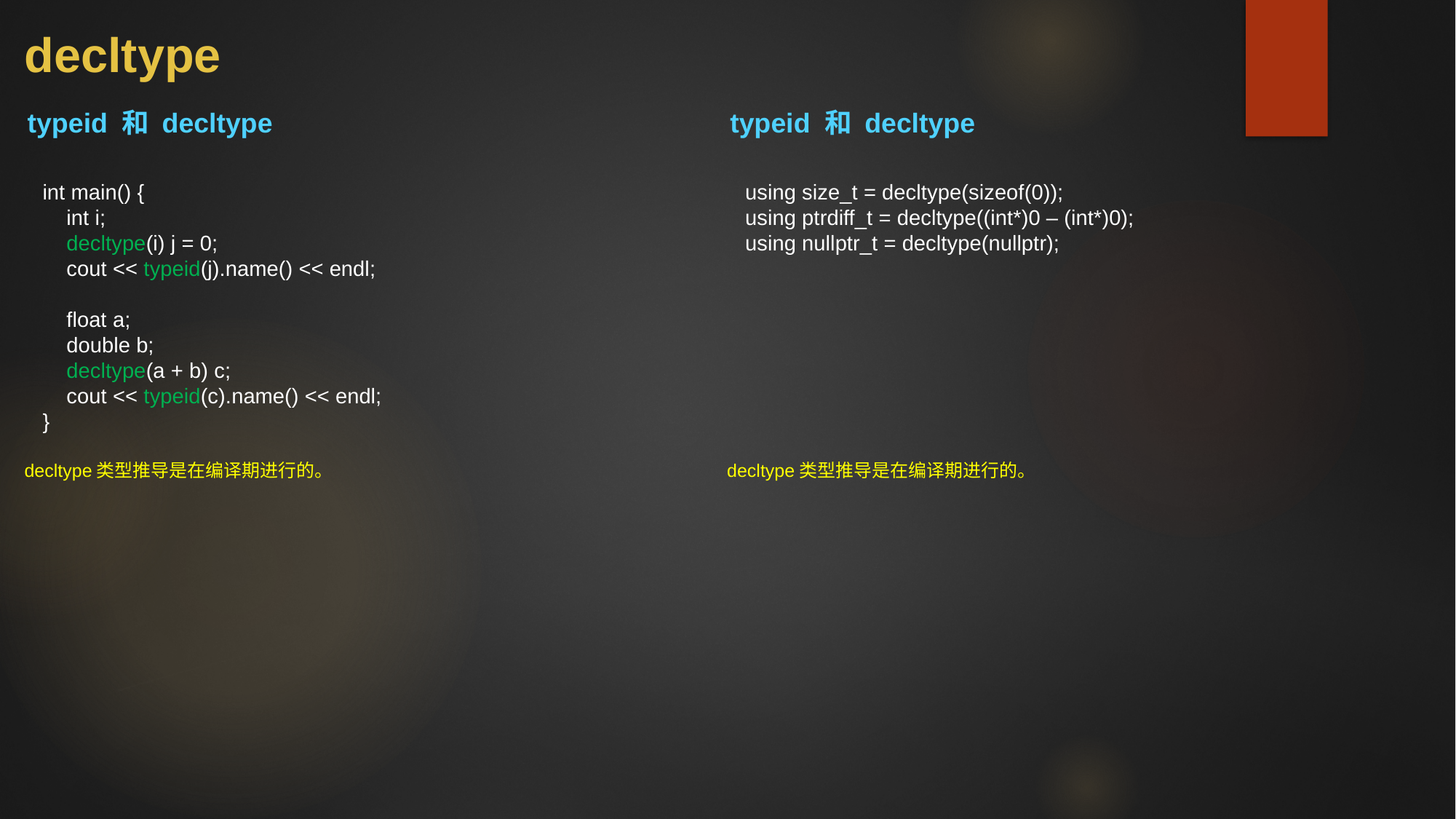

# decltype
typeid 和 decltype
typeid 和 decltype
int main() {
    int i;
    decltype(i) j = 0;
    cout << typeid(j).name() << endl;

    float a;
    double b;
    decltype(a + b) c;
    cout << typeid(c).name() << endl;
}
using size_t = decltype(sizeof(0));
using ptrdiff_t = decltype((int*)0 – (int*)0);
using nullptr_t = decltype(nullptr);
decltype类型推导是在编译期进行的。
decltype类型推导是在编译期进行的。